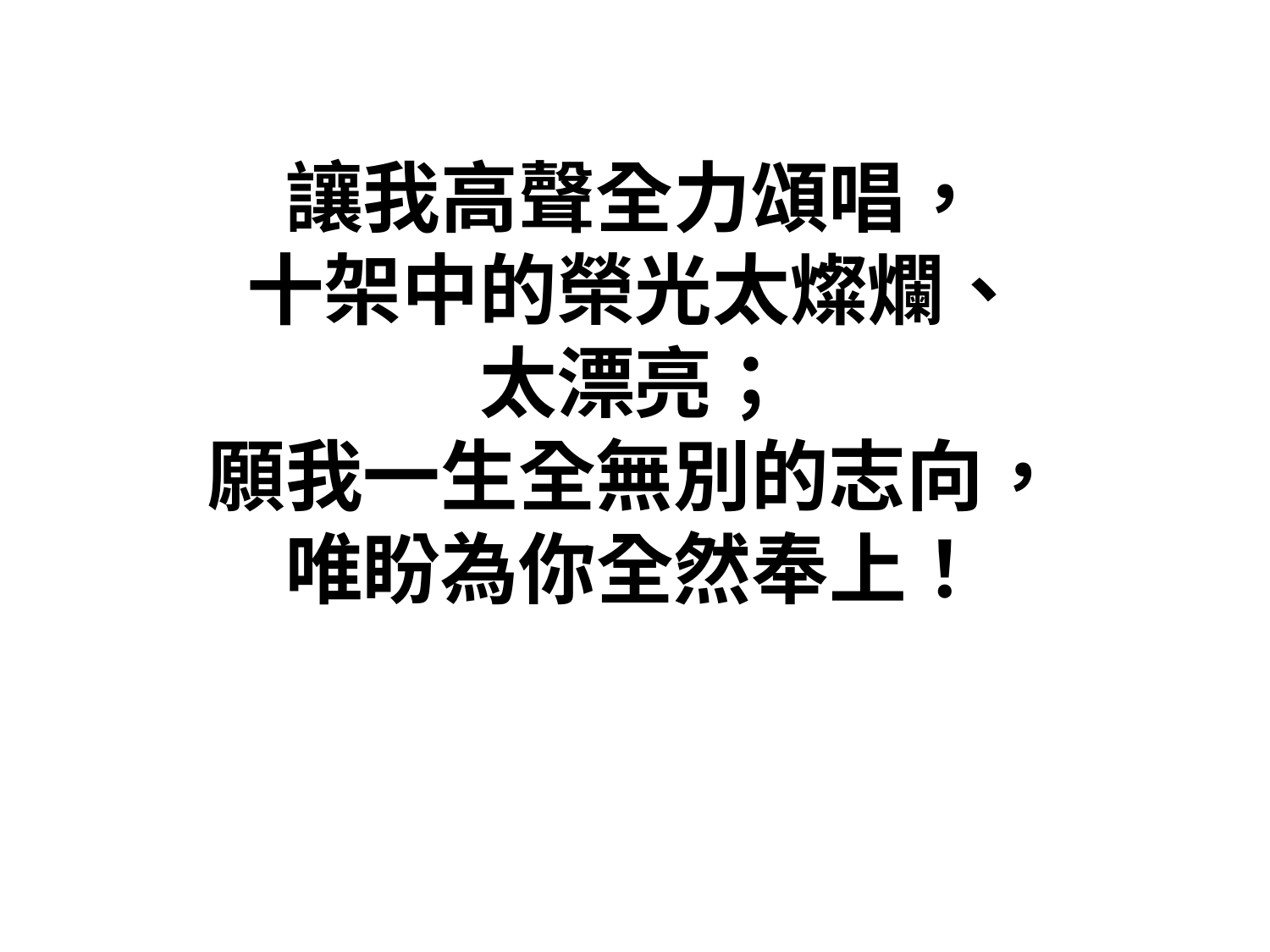

# 讓我高聲全力頌唱， 十架中的榮光太燦爛、 太漂亮； 願我一生全無別的志向， 唯盼為你全然奉上！